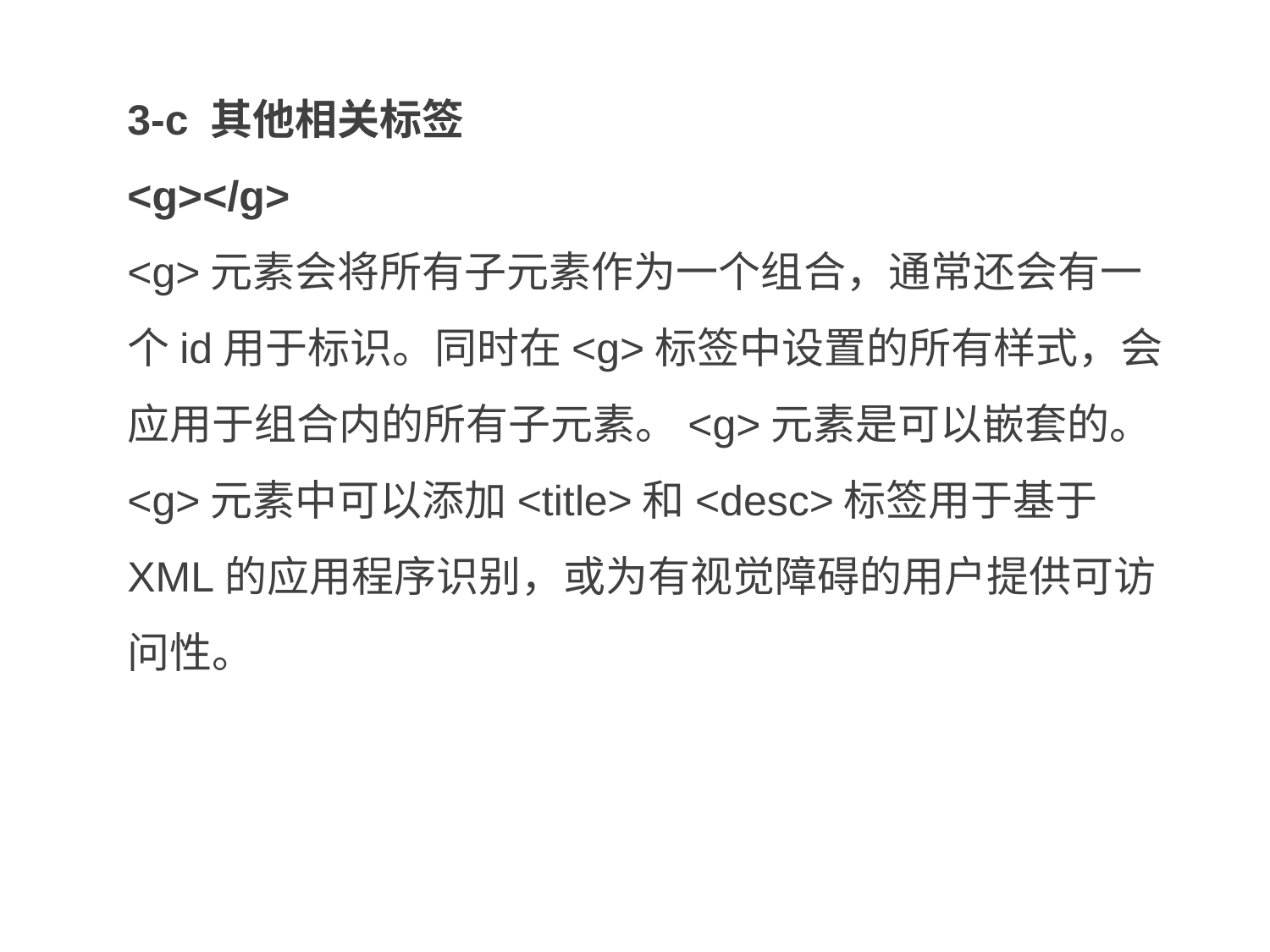

3-c 其他相关标签
<g></g>
<g>元素会将所有子元素作为一个组合，通常还会有一个id用于标识。同时在<g>标签中设置的所有样式，会应用于组合内的所有子元素。<g>元素是可以嵌套的。
<g>元素中可以添加<title>和<desc>标签用于基于XML的应用程序识别，或为有视觉障碍的用户提供可访问性。